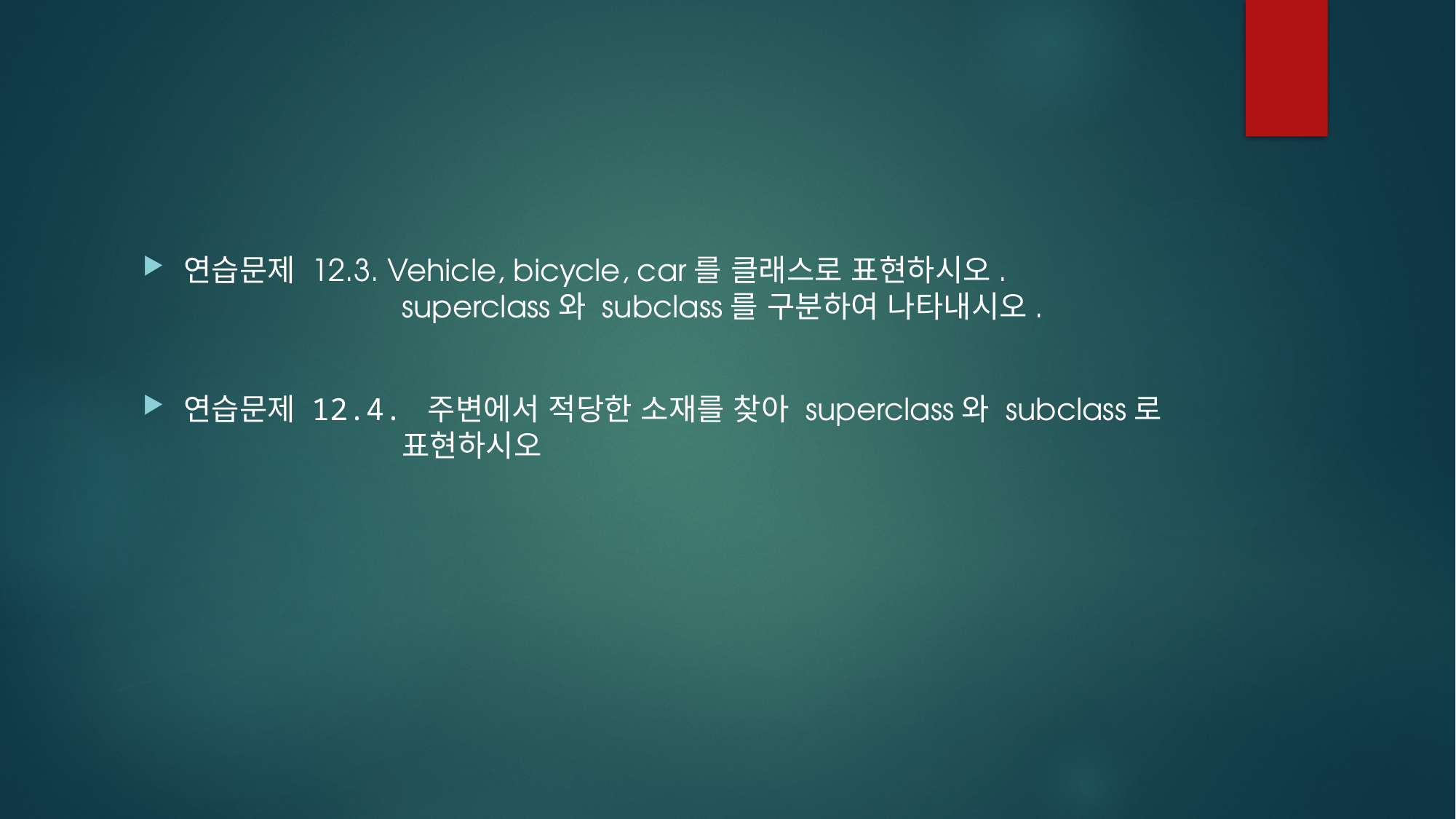

#
연습문제 12.3. Vehicle, bicycle, car를 클래스로 표현하시오.
		superclass와 subclass를 구분하여 나타내시오.

연습문제 12.4. 주변에서 적당한 소재를 찾아 superclass와 subclass로
		표현하시오